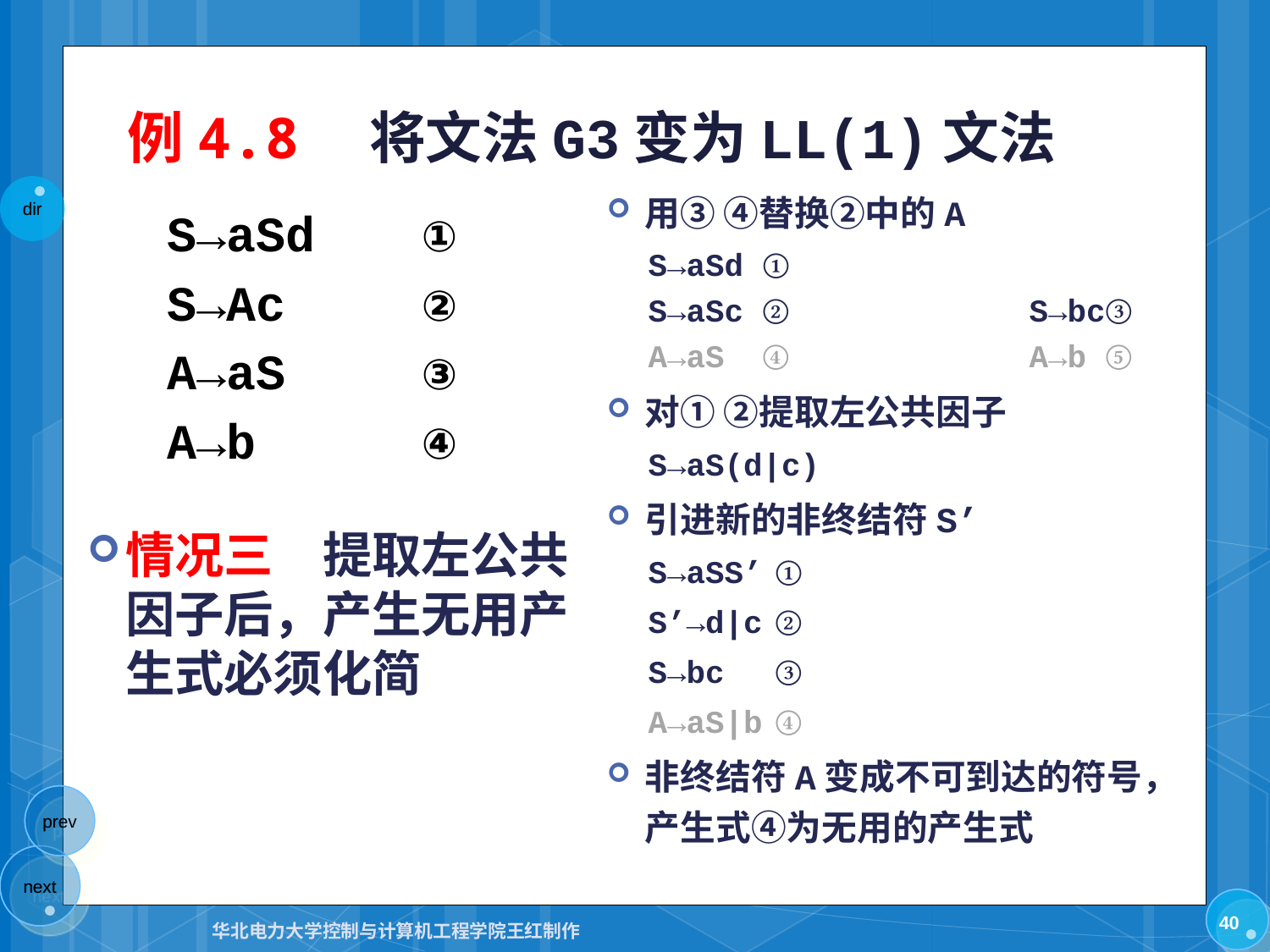

# 例4.8　将文法G3变为LL(1)文法
用③ ④替换②中的A
S→aSd ①
S→aSc ②		S→bc③
A→aS  ④		A→b ⑤
对① ②提取左公共因子
S→aS(d|c)
引进新的非终结符S’
S→aSS’	①
S’→d|c	②
S→bc	③
A→aS|b	④
非终结符A变成不可到达的符号，产生式④为无用的产生式
S→aSd	①
S→Ac		②
A→aS		③
A→b		④
情况三　提取左公共因子后，产生无用产生式必须化简
40
华北电力大学控制与计算机工程学院王红制作